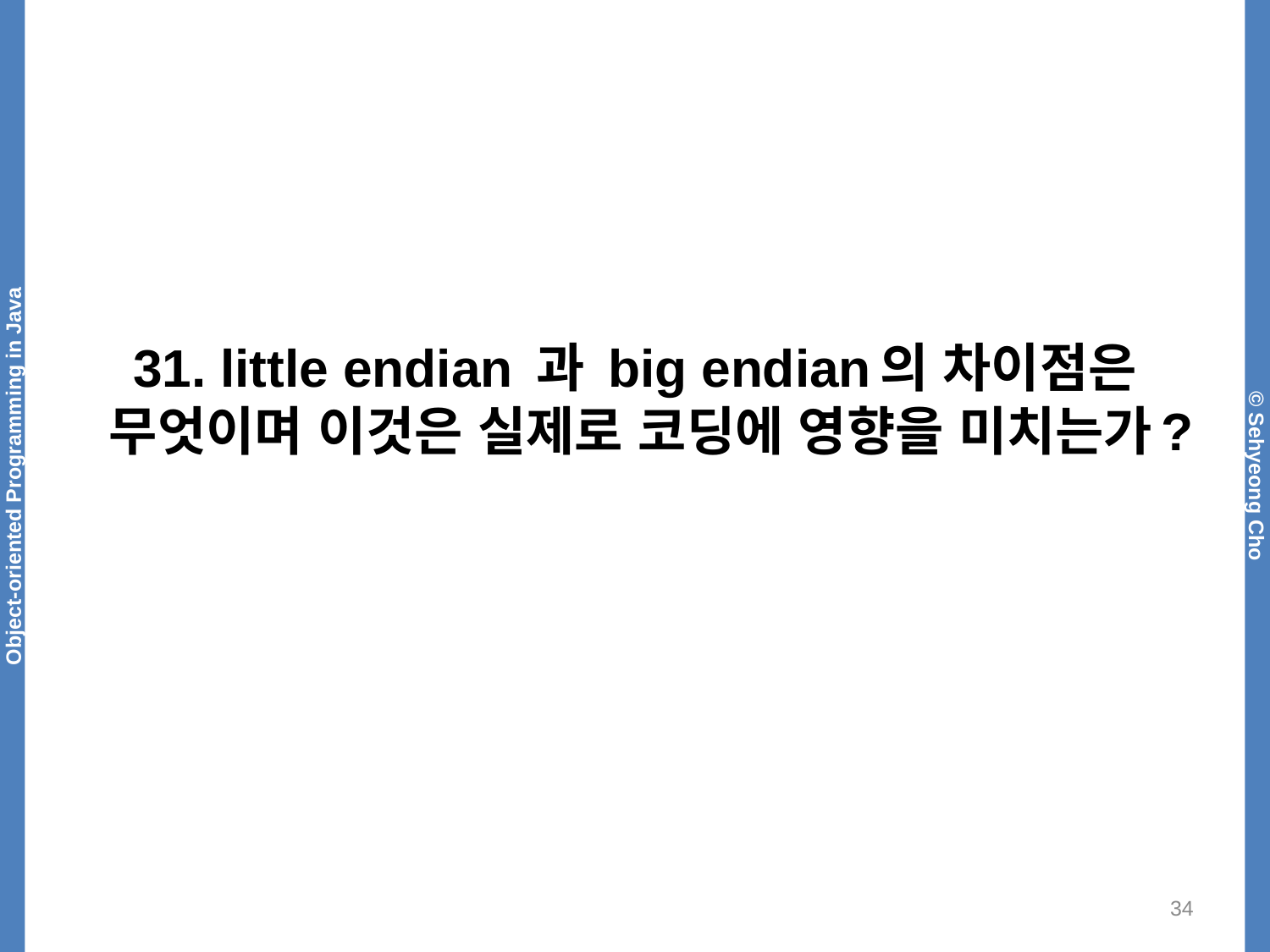

# 31. little endian 과 big endian의 차이점은 무엇이며 이것은 실제로 코딩에 영향을 미치는가?

34